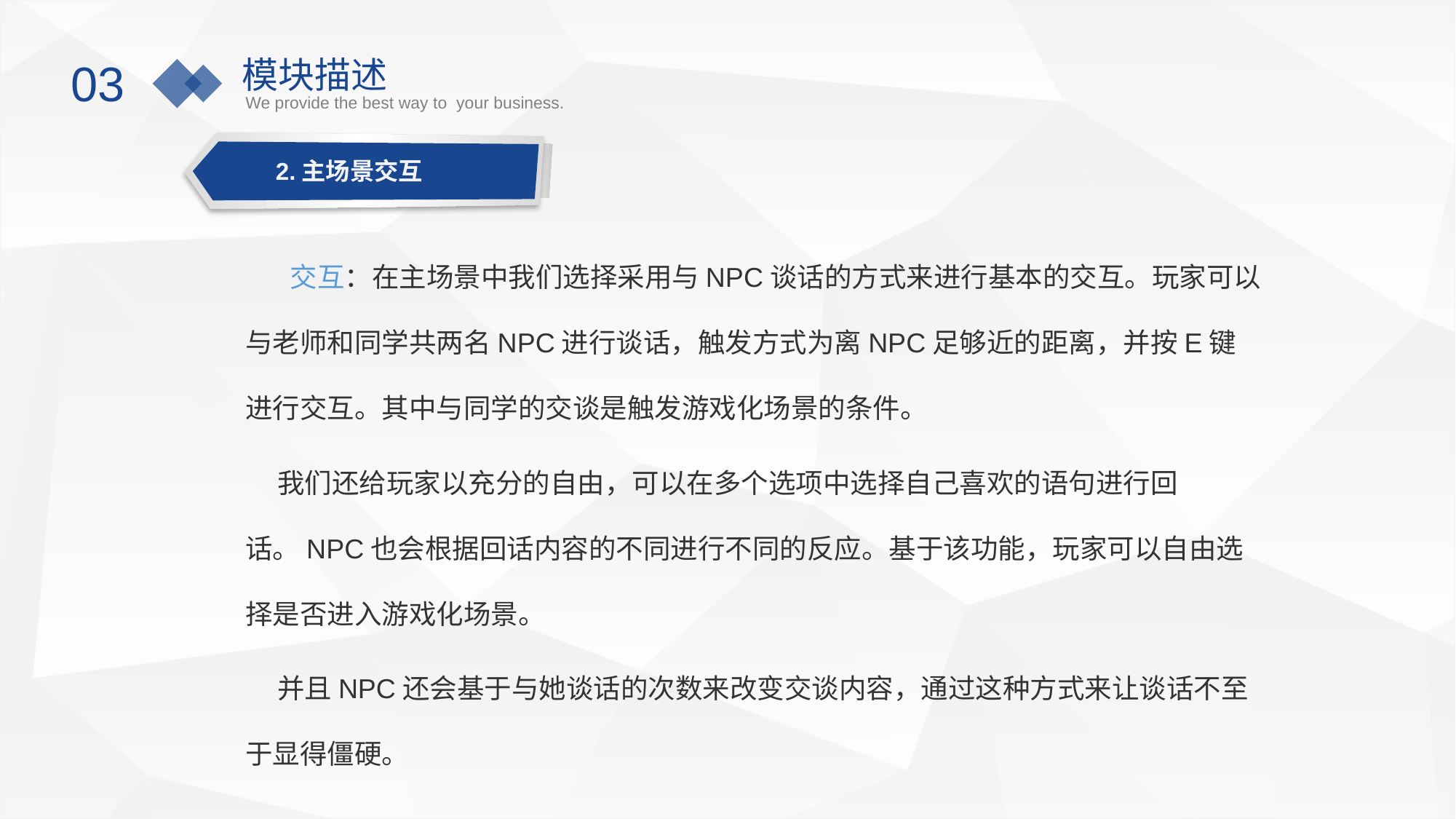

模块描述
We provide the best way to  your business.
03

2.主场景交互
 交互：在主场景中我们选择采用与NPC谈话的方式来进行基本的交互。玩家可以与老师和同学共两名NPC进行谈话，触发方式为离NPC足够近的距离，并按E键进行交互。其中与同学的交谈是触发游戏化场景的条件。
我们还给玩家以充分的自由，可以在多个选项中选择自己喜欢的语句进行回话。NPC也会根据回话内容的不同进行不同的反应。基于该功能，玩家可以自由选择是否进入游戏化场景。
并且NPC还会基于与她谈话的次数来改变交谈内容，通过这种方式来让谈话不至于显得僵硬。